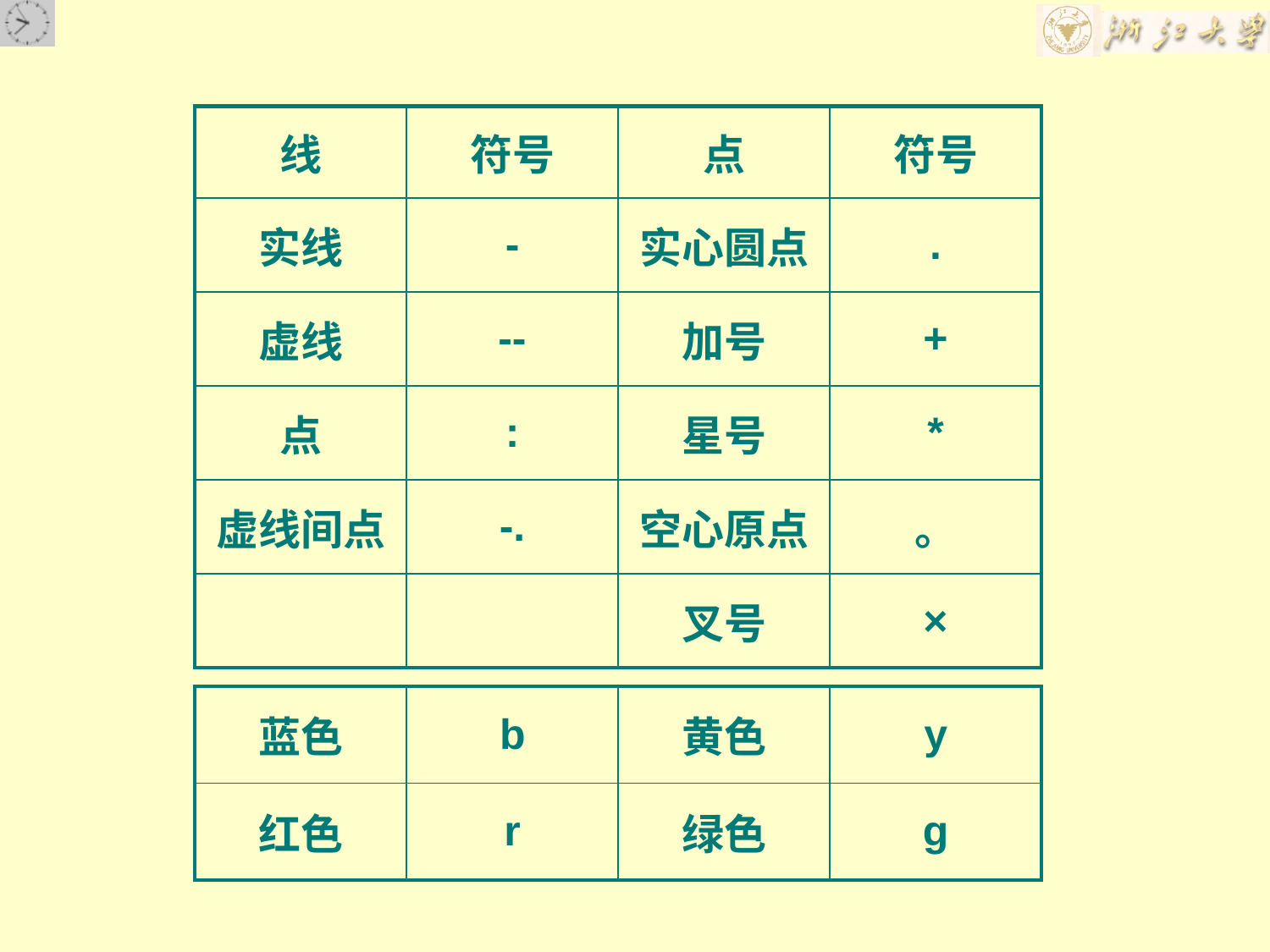

| 线 | 符号 | 点 | 符号 |
| --- | --- | --- | --- |
| 实线 | - | 实心圆点 | . |
| 虚线 | -- | 加号 | + |
| 点 | : | 星号 | \* |
| 虚线间点 | -. | 空心原点 | 。 |
|  |  | 叉号 | × |
| 蓝色 | b | 黄色 | y |
| --- | --- | --- | --- |
| 红色 | r | 绿色 | g |